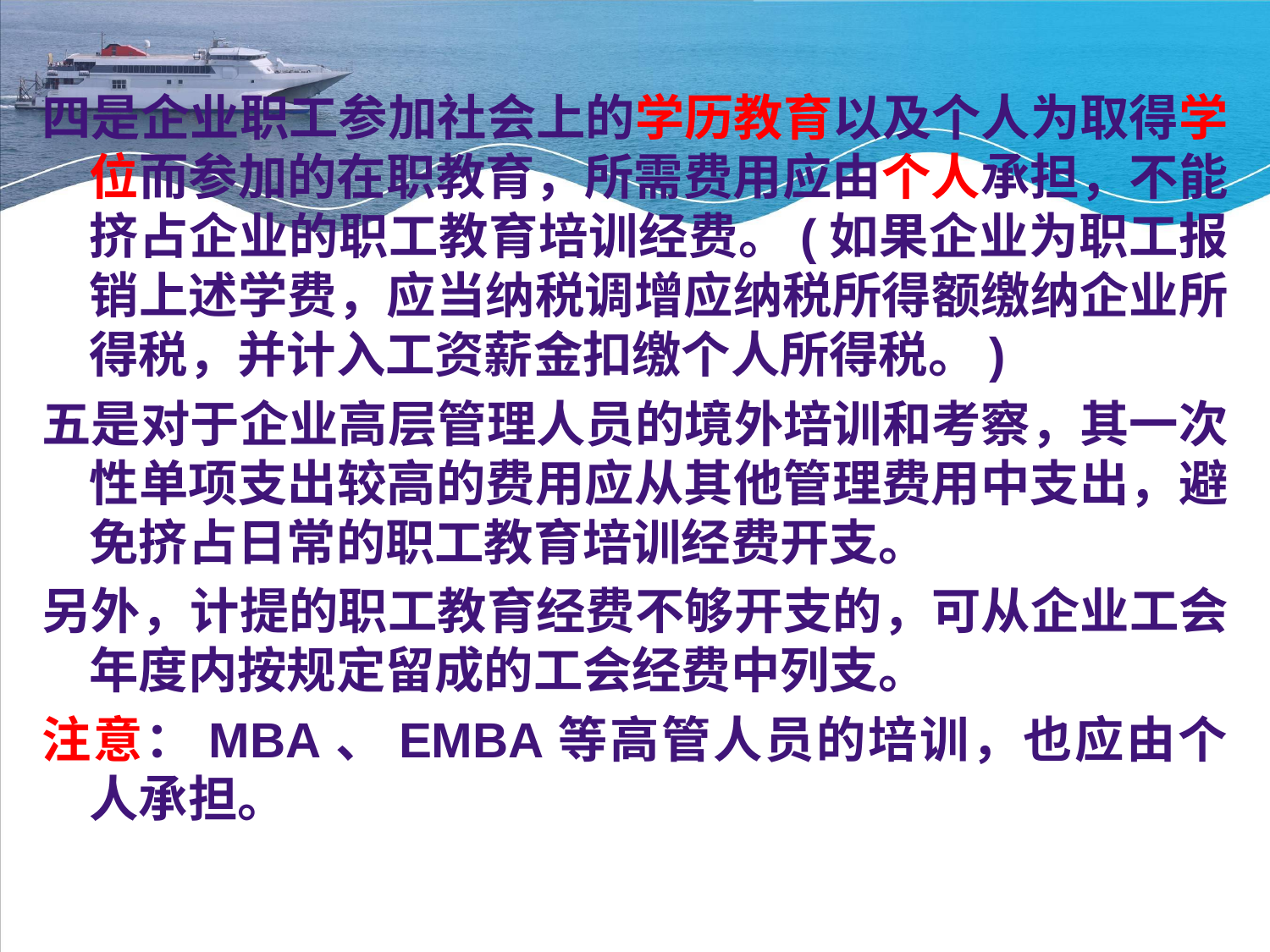

#
四是企业职工参加社会上的学历教育以及个人为取得学位而参加的在职教育，所需费用应由个人承担，不能挤占企业的职工教育培训经费。(如果企业为职工报销上述学费，应当纳税调增应纳税所得额缴纳企业所得税，并计入工资薪金扣缴个人所得税。)
五是对于企业高层管理人员的境外培训和考察，其一次性单项支出较高的费用应从其他管理费用中支出，避免挤占日常的职工教育培训经费开支。
另外，计提的职工教育经费不够开支的，可从企业工会年度内按规定留成的工会经费中列支。
注意：MBA、EMBA等高管人员的培训，也应由个人承担。